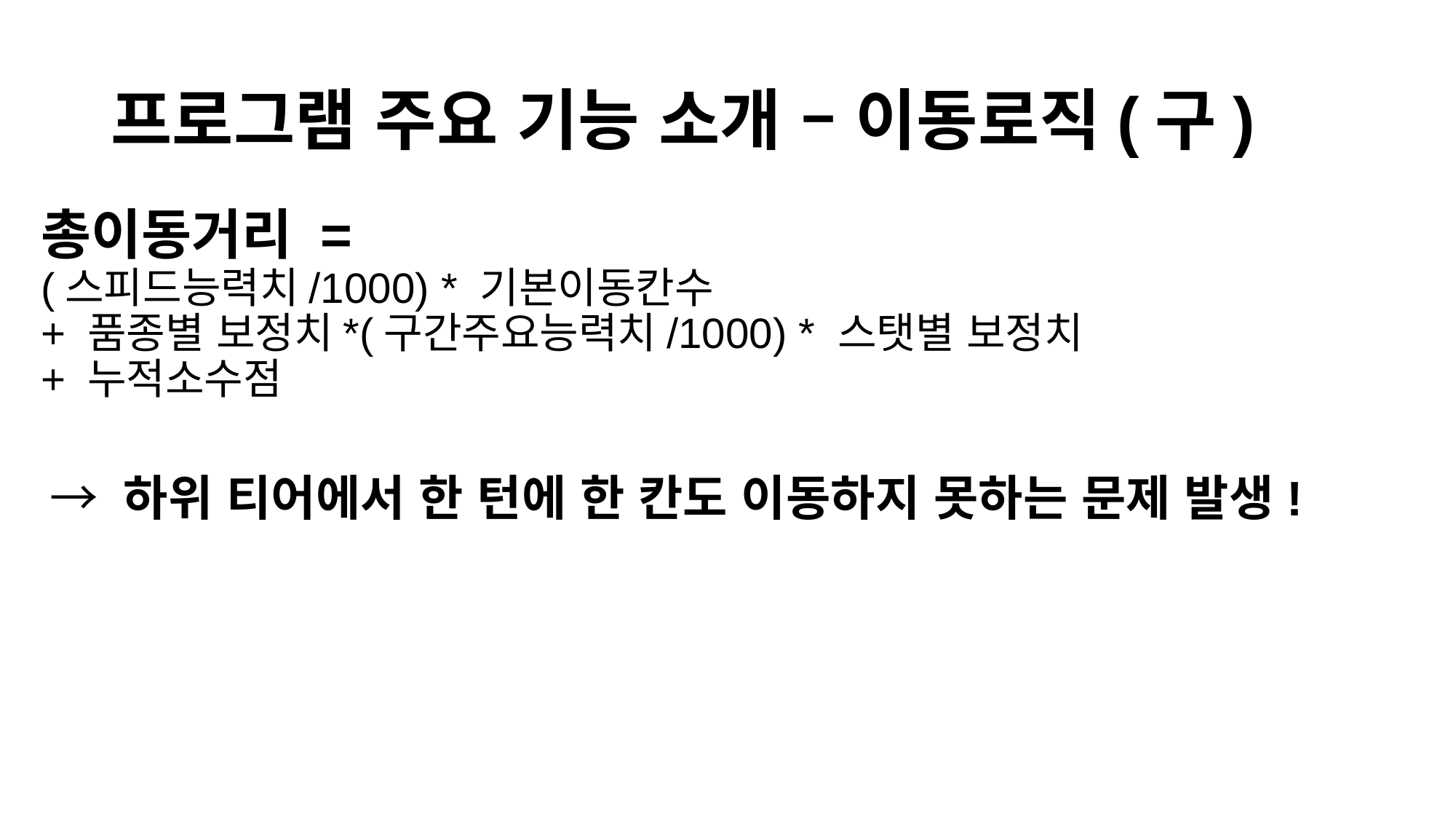

# 프로그램 주요 기능 소개 – 이동로직(구)
총이동거리 =
(스피드능력치/1000) * 기본이동칸수
+ 품종별 보정치*(구간주요능력치/1000) * 스탯별 보정치
+ 누적소수점
→ 하위 티어에서 한 턴에 한 칸도 이동하지 못하는 문제 발생!